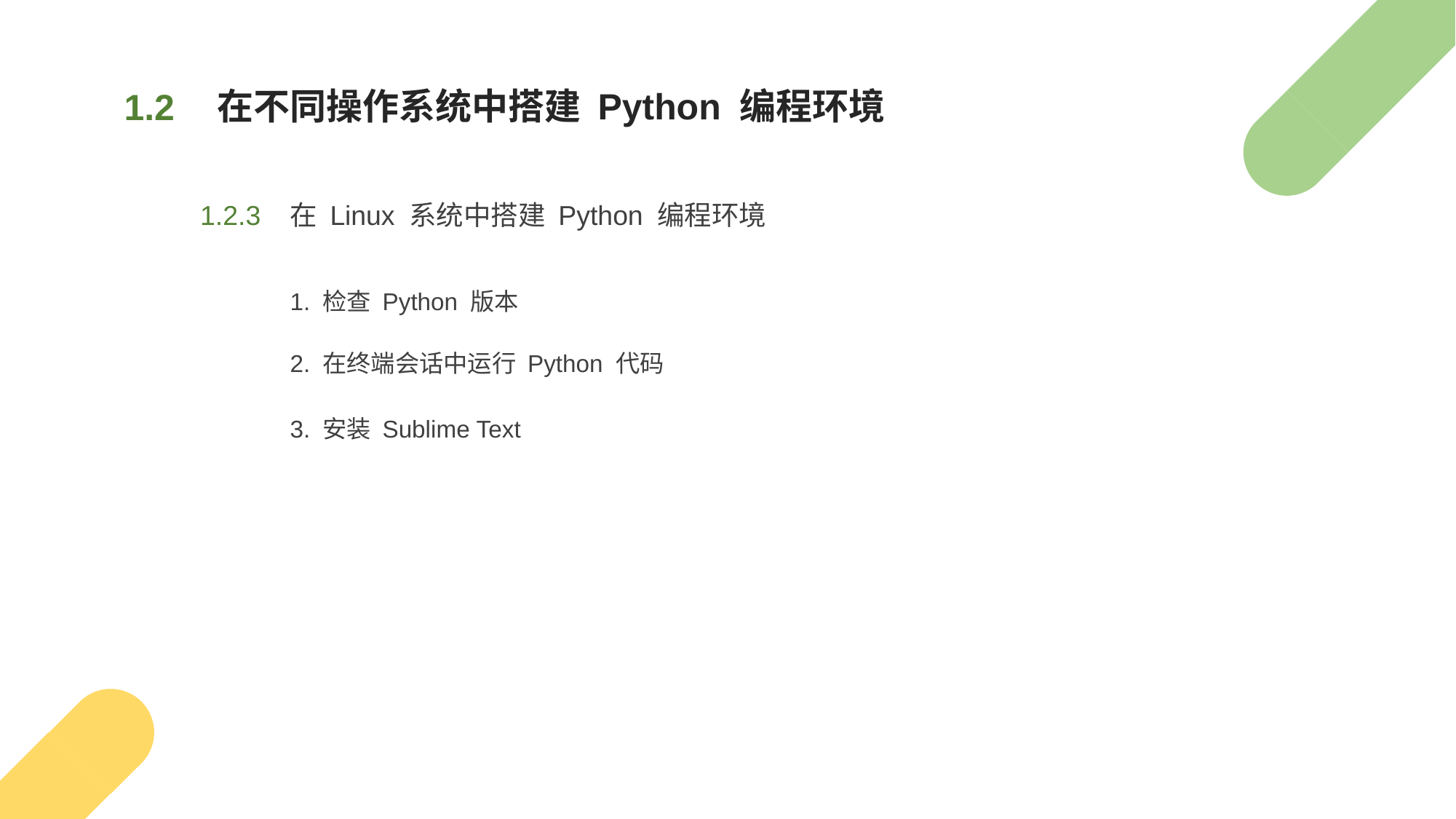

# 在不同操作系统中搭建 Python 编程环境
1.2
1.2.3
在 Linux 系统中搭建 Python 编程环境
1. 检查 Python 版本
2. 在终端会话中运行 Python 代码
3. 安装 Sublime Text